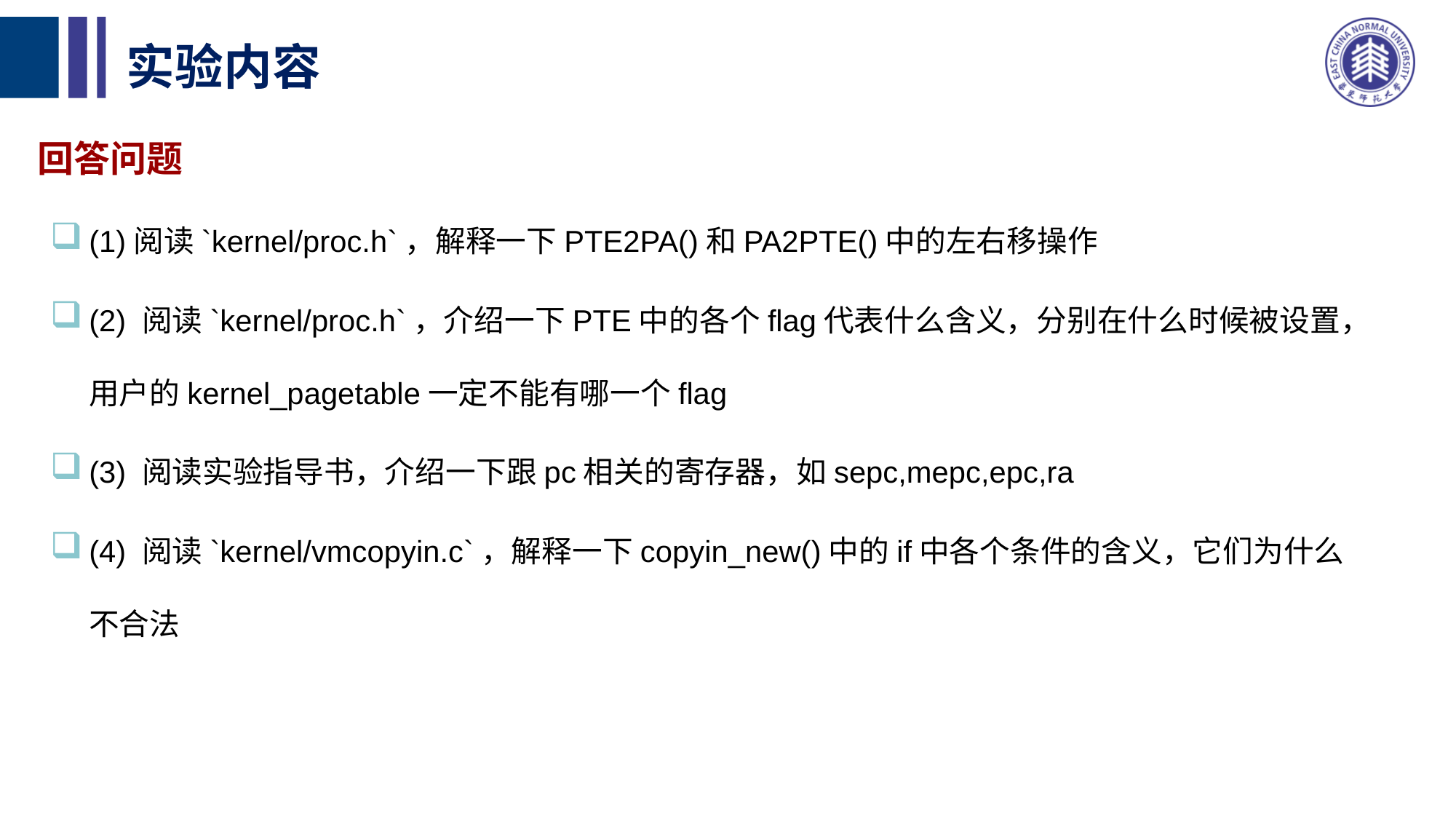

# 实验内容
回答问题
(1)阅读`kernel/proc.h`，解释一下PTE2PA()和PA2PTE()中的左右移操作
(2) 阅读`kernel/proc.h`，介绍一下PTE中的各个flag代表什么含义，分别在什么时候被设置，用户的kernel_pagetable一定不能有哪一个flag
(3) 阅读实验指导书，介绍一下跟pc相关的寄存器，如sepc,mepc,epc,ra
(4) 阅读`kernel/vmcopyin.c`，解释一下copyin_new()中的if中各个条件的含义，它们为什么不合法